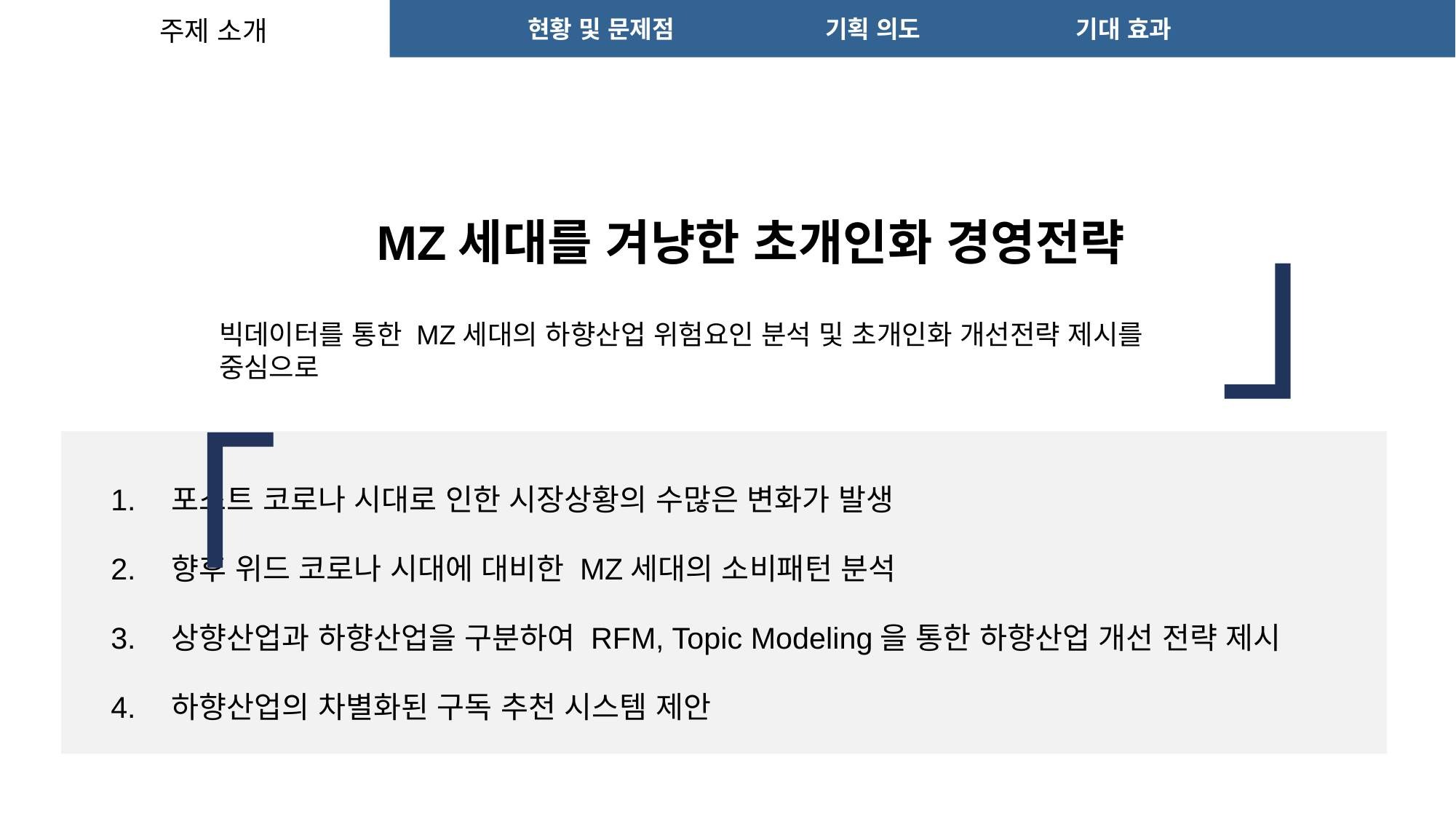

주제 소개
현황 및 문제점
기획 의도
기대 효과

 「
」
MZ세대를 겨냥한 초개인화 경영전략
빅데이터를 통한 MZ세대의 하향산업 위험요인 분석 및 초개인화 개선전략 제시를 중심으로

포스트 코로나 시대로 인한 시장상황의 수많은 변화가 발생
향후 위드 코로나 시대에 대비한 MZ세대의 소비패턴 분석
상향산업과 하향산업을 구분하여 RFM, Topic Modeling을 통한 하향산업 개선 전략 제시
하향산업의 차별화된 구독 추천 시스템 제안